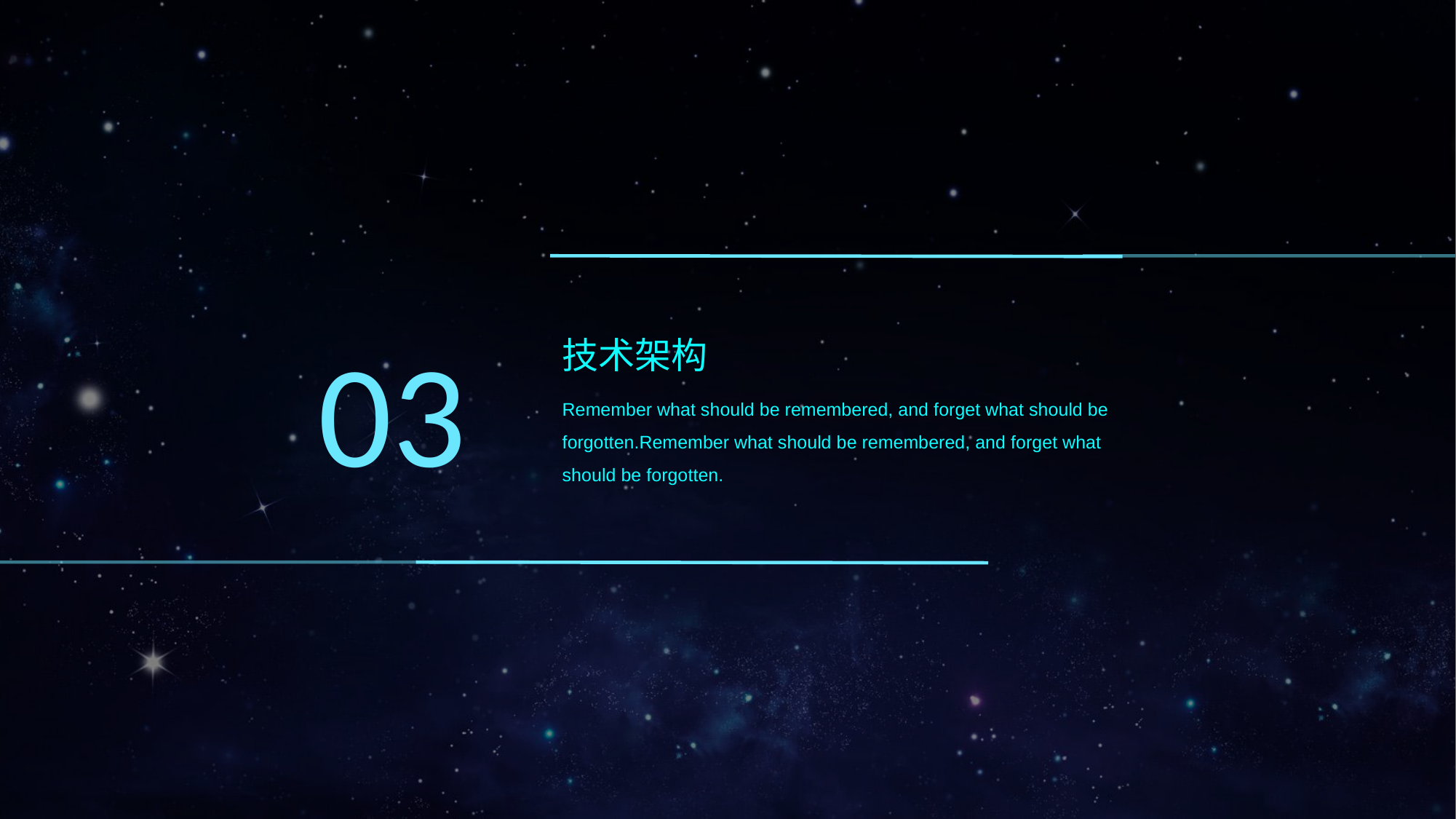

03
技术架构
Remember what should be remembered, and forget what should be forgotten.Remember what should be remembered, and forget what should be forgotten.